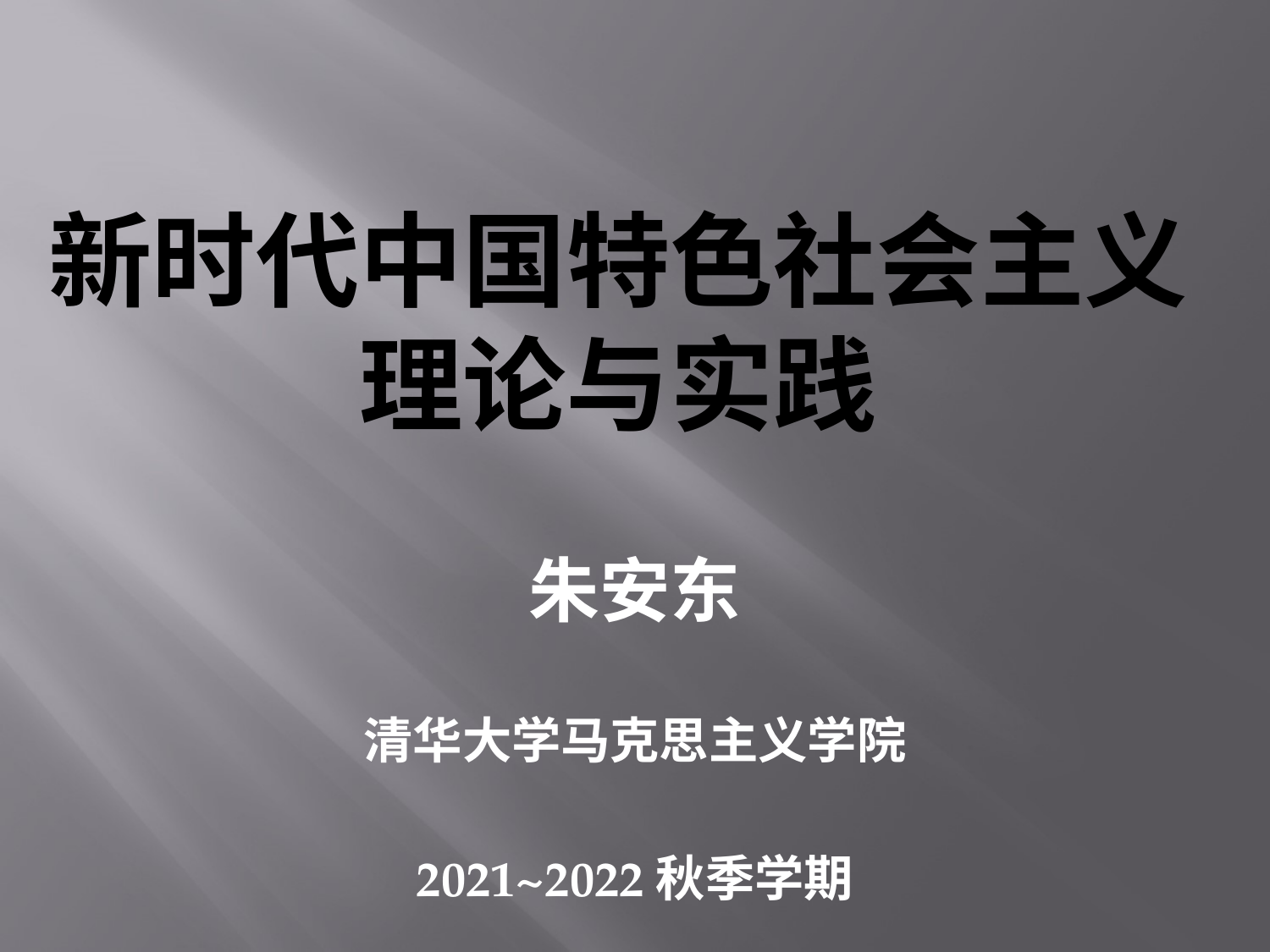

# 新时代中国特色社会主义 理论与实践
朱安东

清华大学马克思主义学院

2021~2022秋季学期